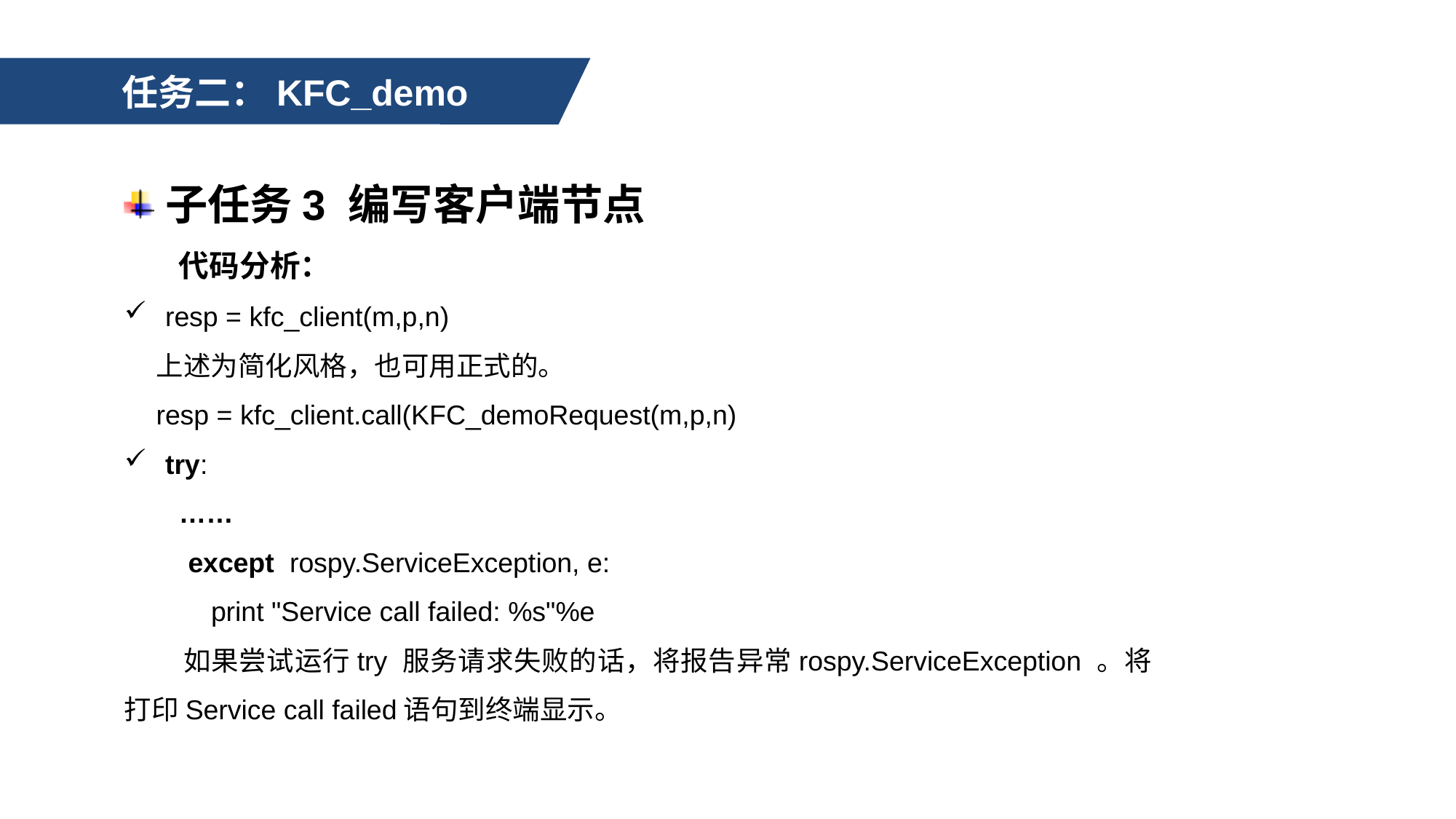

任务二：KFC_demo
子任务3 编写客户端节点
代码分析：
resp = kfc_client(m,p,n)
上述为简化风格，也可用正式的。
resp = kfc_client.call(KFC_demoRequest(m,p,n)
try:
   ……
except  rospy.ServiceException, e:
   print "Service call failed: %s"%e
   如果尝试运行try 服务请求失败的话，将报告异常rospy.ServiceException 。将打印Service call failed语句到终端显示。